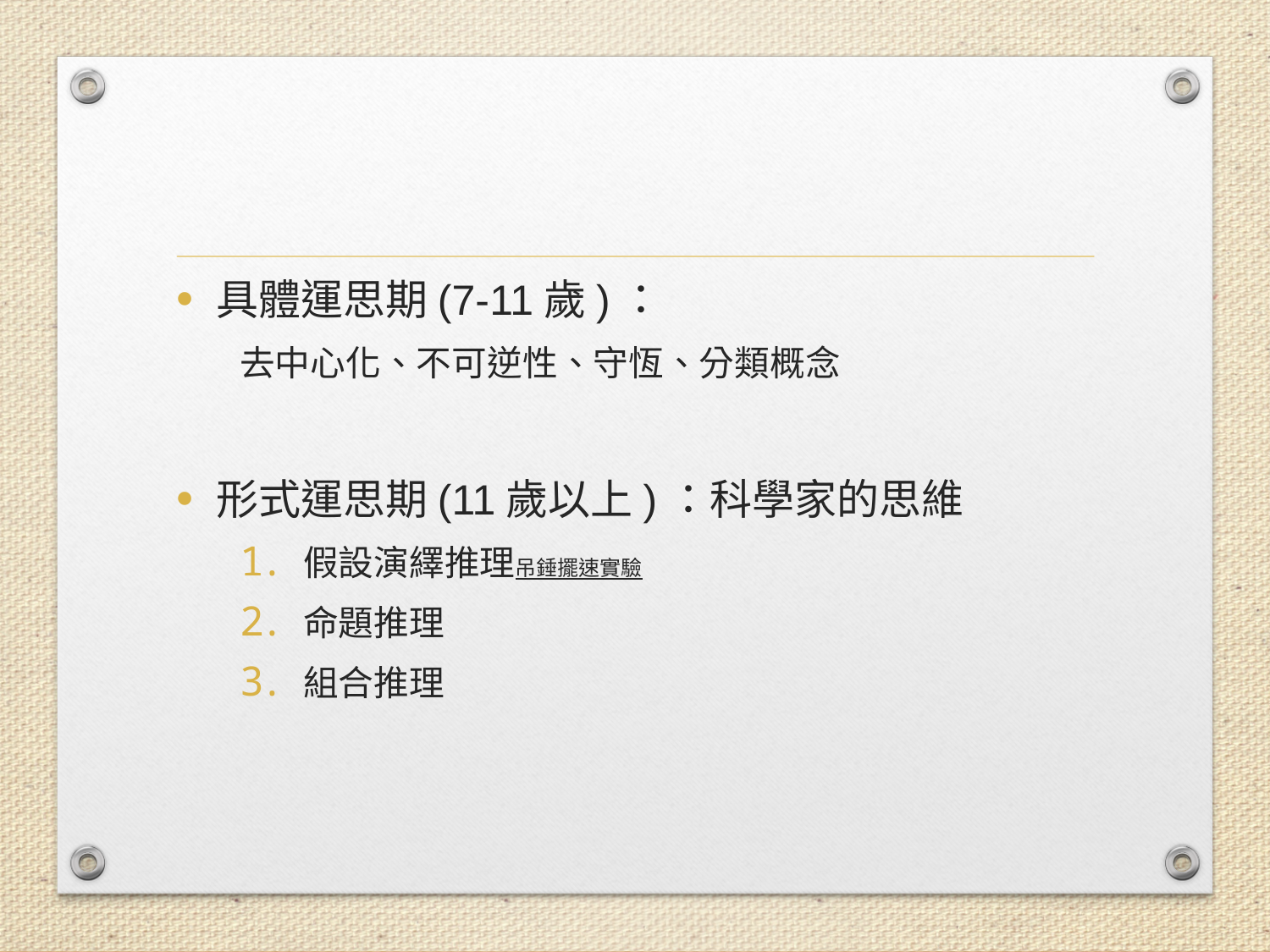

#
具體運思期(7-11歲)：
去中心化、不可逆性、守恆、分類概念

形式運思期(11歲以上)：科學家的思維
假設演繹推理吊錘擺速實驗
命題推理
組合推理